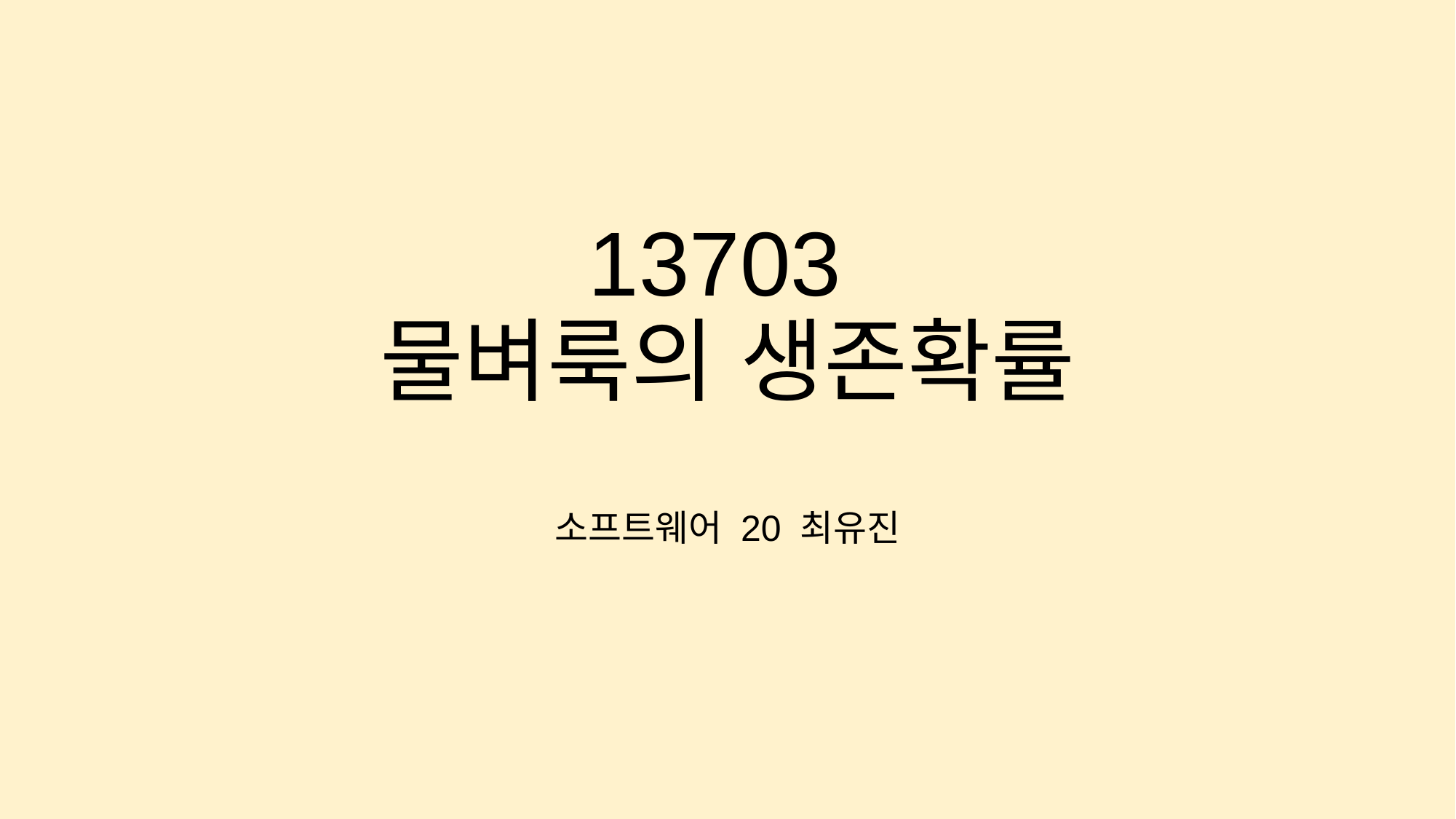

# 13703 물벼룩의 생존확률
소프트웨어 20 최유진